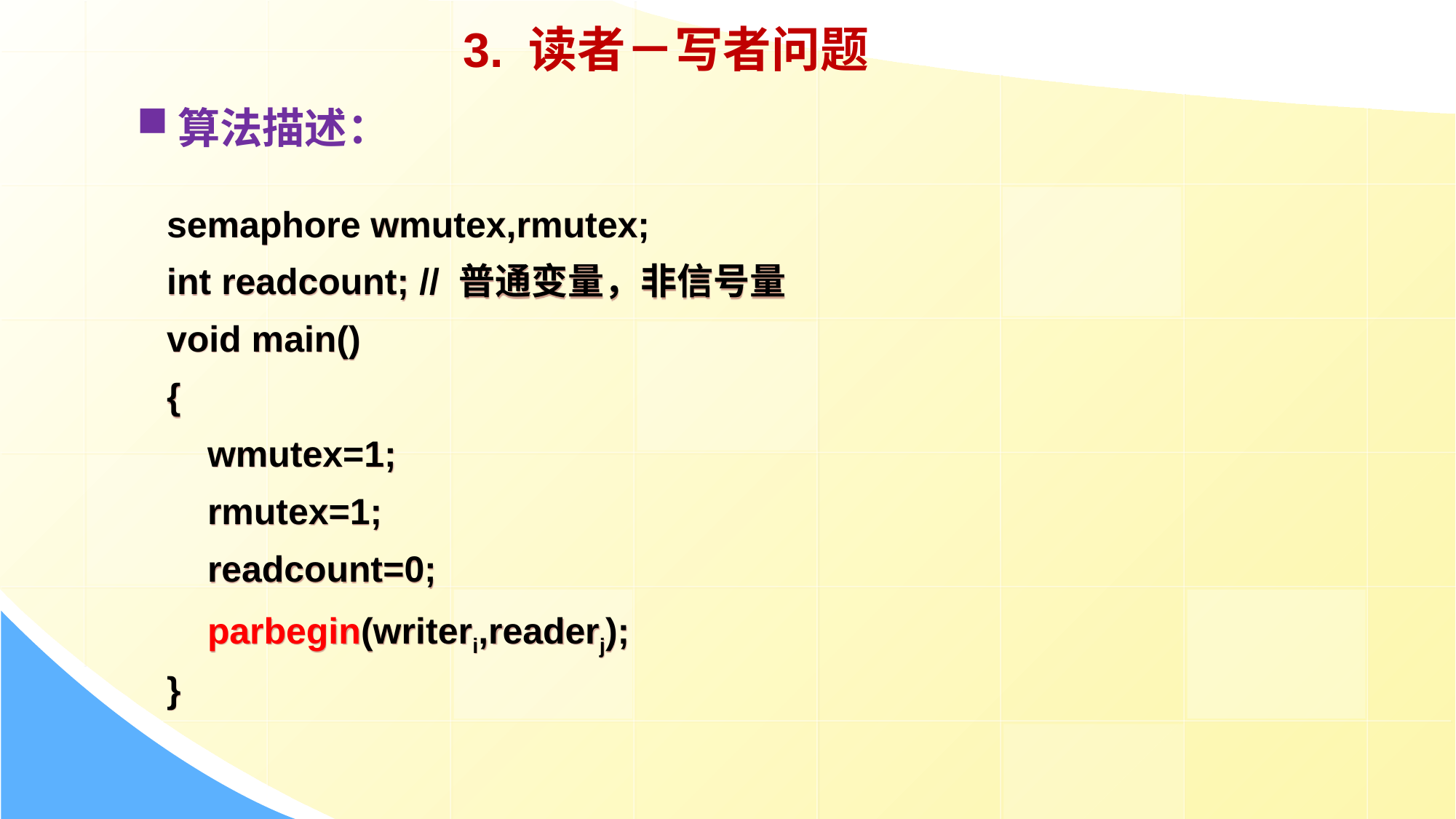

3. 读者－写者问题
算法描述：
semaphore wmutex,rmutex;
int readcount; // 普通变量，非信号量
void main()
{
    wmutex=1;
    rmutex=1;
    readcount=0;
    parbegin(writeri,readerj);
}